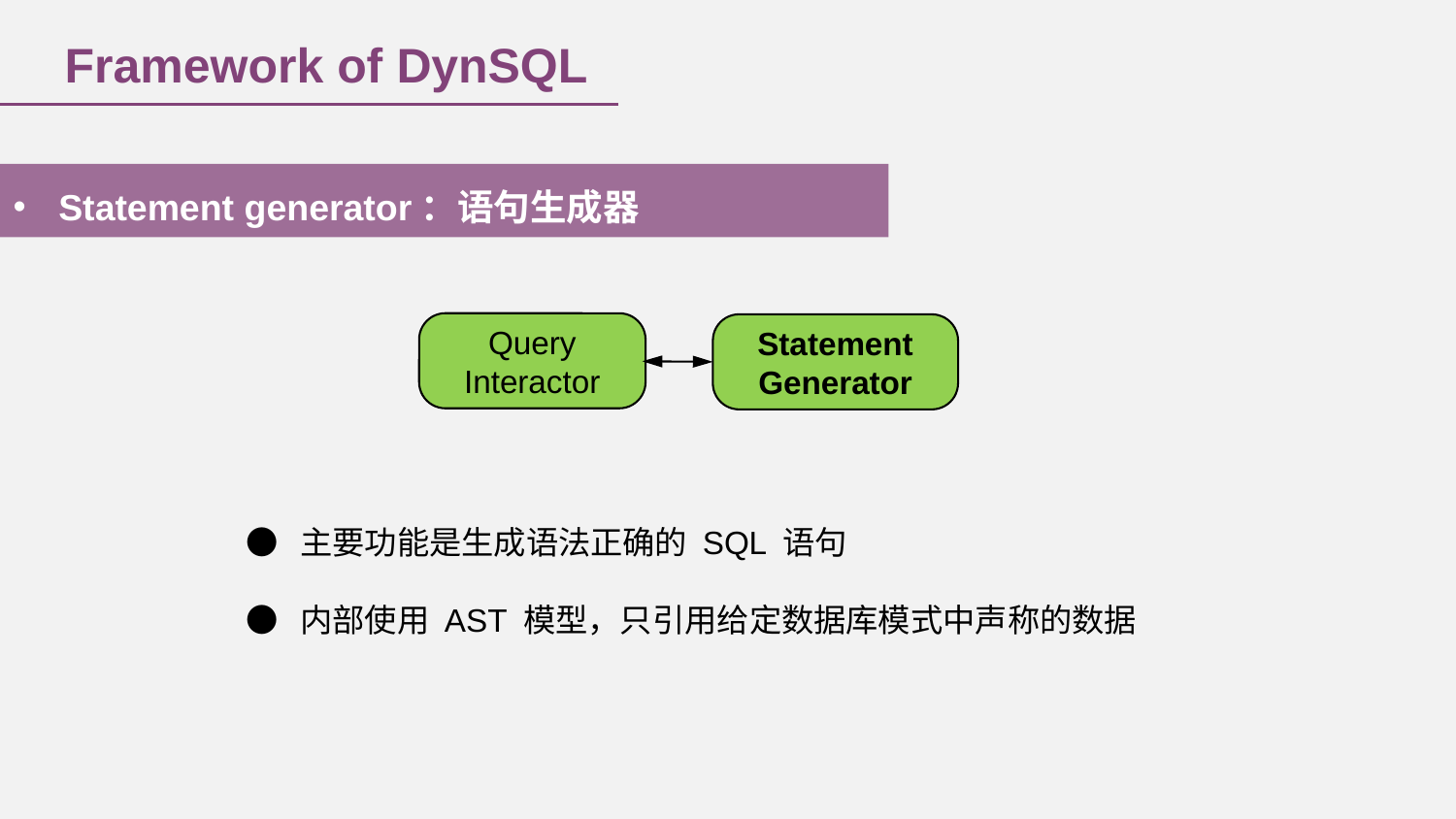

Framework of DynSQL
Statement generator：语句生成器
Query
Interactor
Statement
Generator
●  主要功能是生成语法正确的 SQL 语句
●  内部使用 AST 模型，只引用给定数据库模式中声称的数据